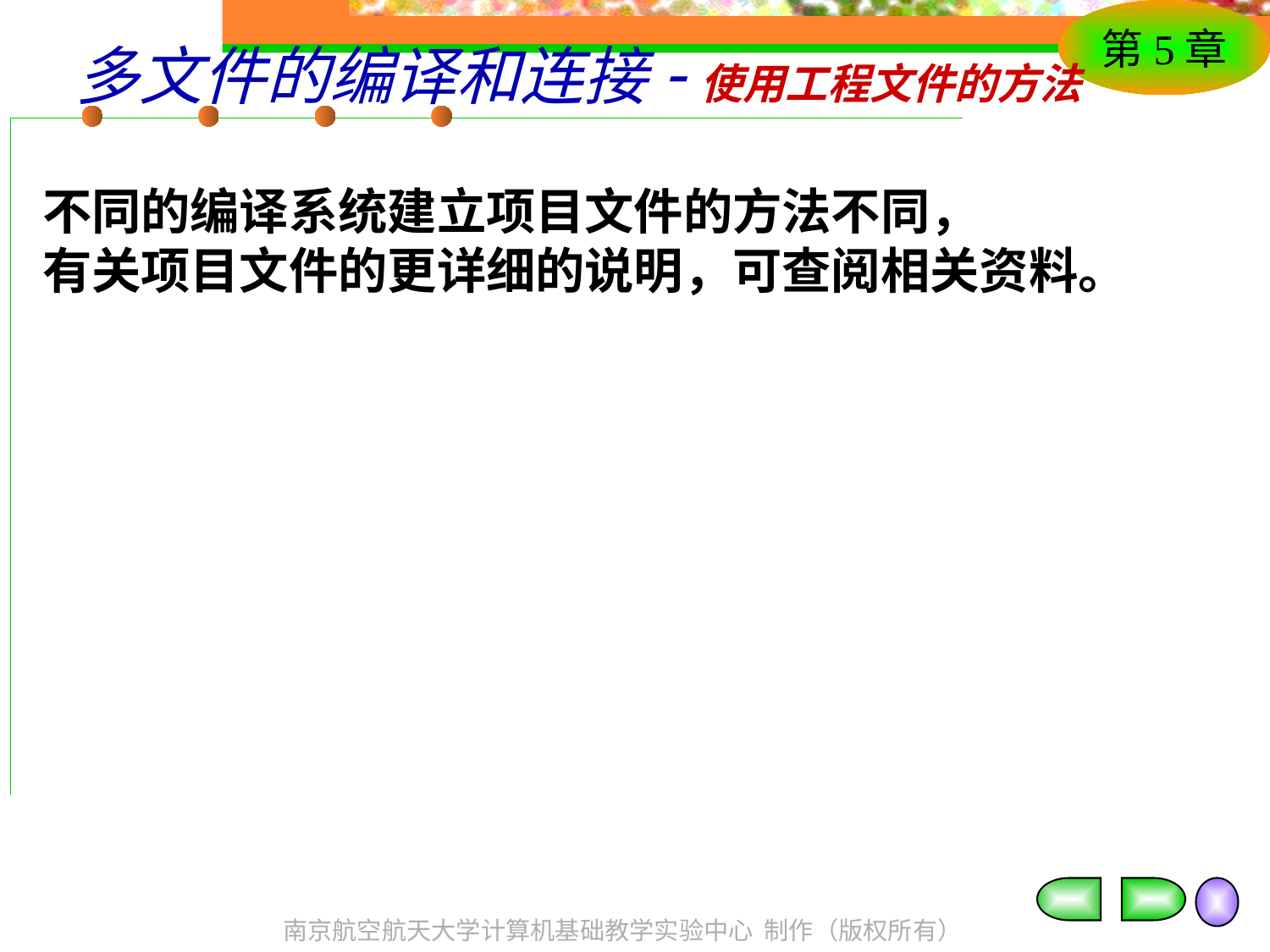

# 多文件的编译和连接-使用工程文件的方法
不同的编译系统建立项目文件的方法不同，
有关项目文件的更详细的说明，可查阅相关资料。